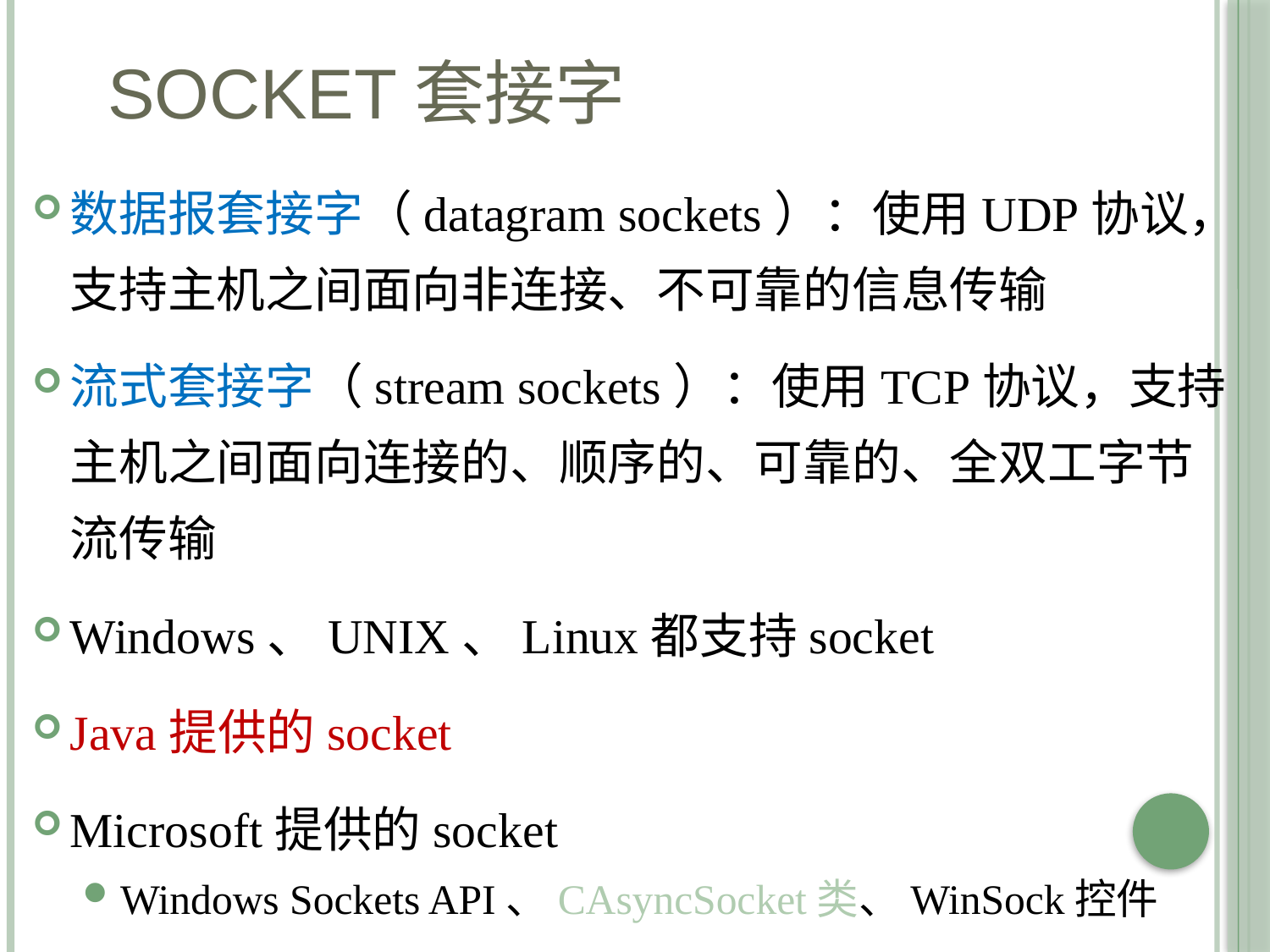

# socket套接字
数据报套接字（datagram sockets）：使用UDP协议，支持主机之间面向非连接、不可靠的信息传输
流式套接字（stream sockets）：使用TCP协议，支持主机之间面向连接的、顺序的、可靠的、全双工字节流传输
Windows、UNIX、Linux都支持socket
Java提供的socket
Microsoft提供的socket
Windows Sockets API、CAsyncSocket类、WinSock控件